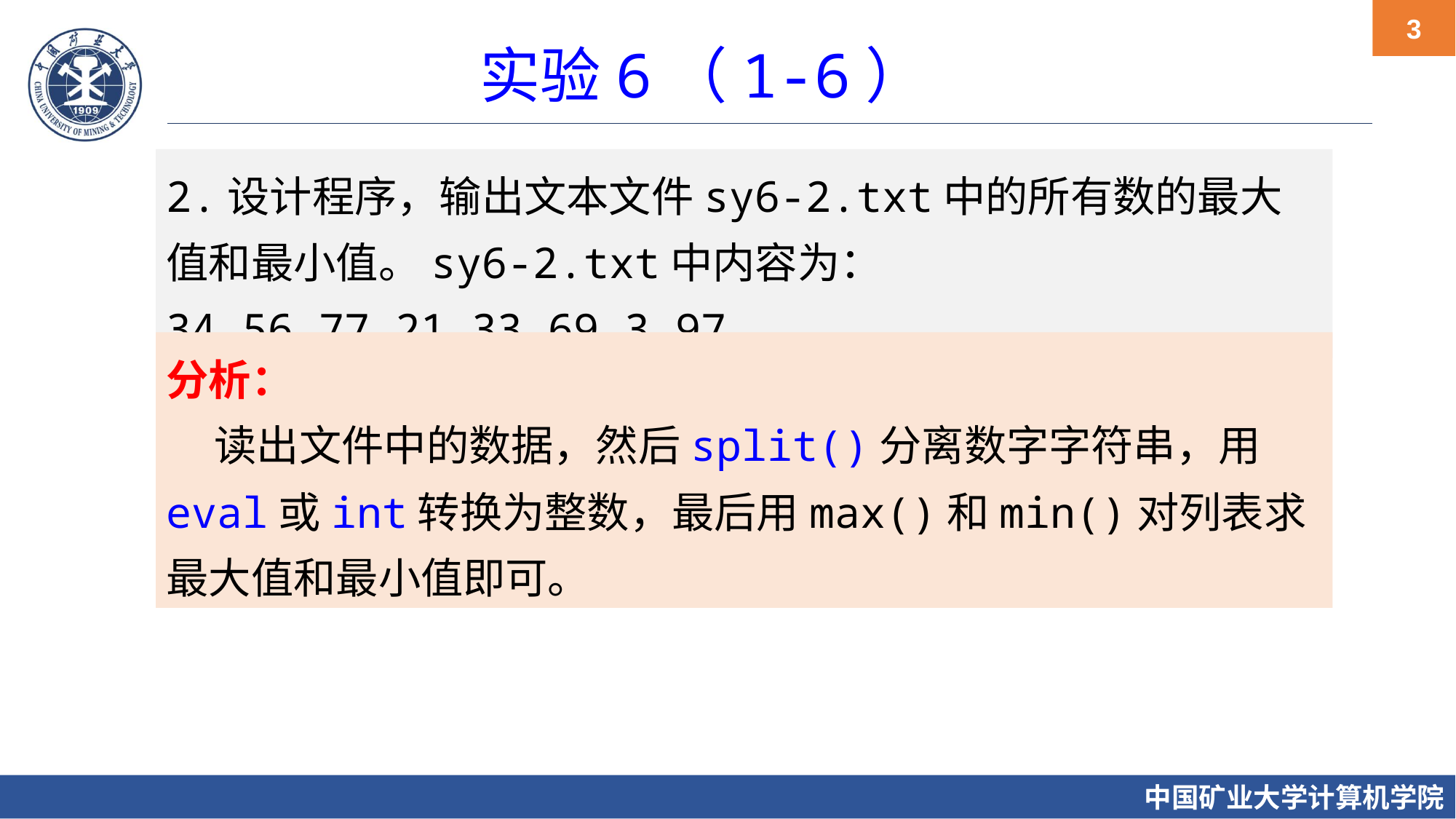

实验6（1-6）
2.设计程序，输出文本文件sy6-2.txt中的所有数的最大值和最小值。sy6-2.txt中内容为：34,56,77,21,33,69,3,97
分析：
    读出文件中的数据，然后split()分离数字字符串，用eval或int转换为整数，最后用max()和min()对列表求最大值和最小值即可。